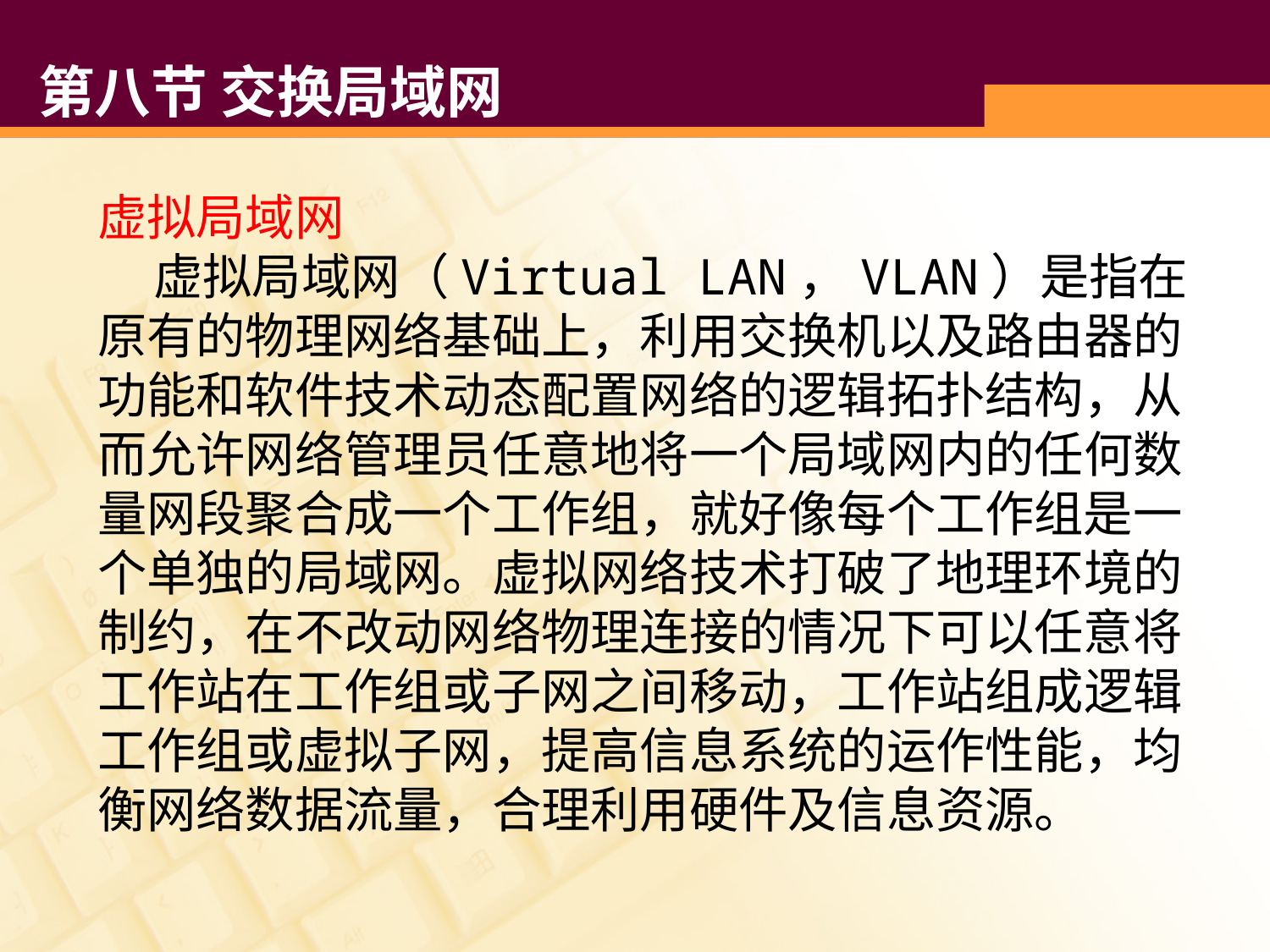

# 第八节 交换局域网
虚拟局域网
    虚拟局域网（Virtual LAN，VLAN）是指在原有的物理网络基础上，利用交换机以及路由器的功能和软件技术动态配置网络的逻辑拓扑结构，从而允许网络管理员任意地将一个局域网内的任何数量网段聚合成一个工作组，就好像每个工作组是一个单独的局域网。虚拟网络技术打破了地理环境的制约，在不改动网络物理连接的情况下可以任意将工作站在工作组或子网之间移动，工作站组成逻辑工作组或虚拟子网，提高信息系统的运作性能，均衡网络数据流量，合理利用硬件及信息资源。